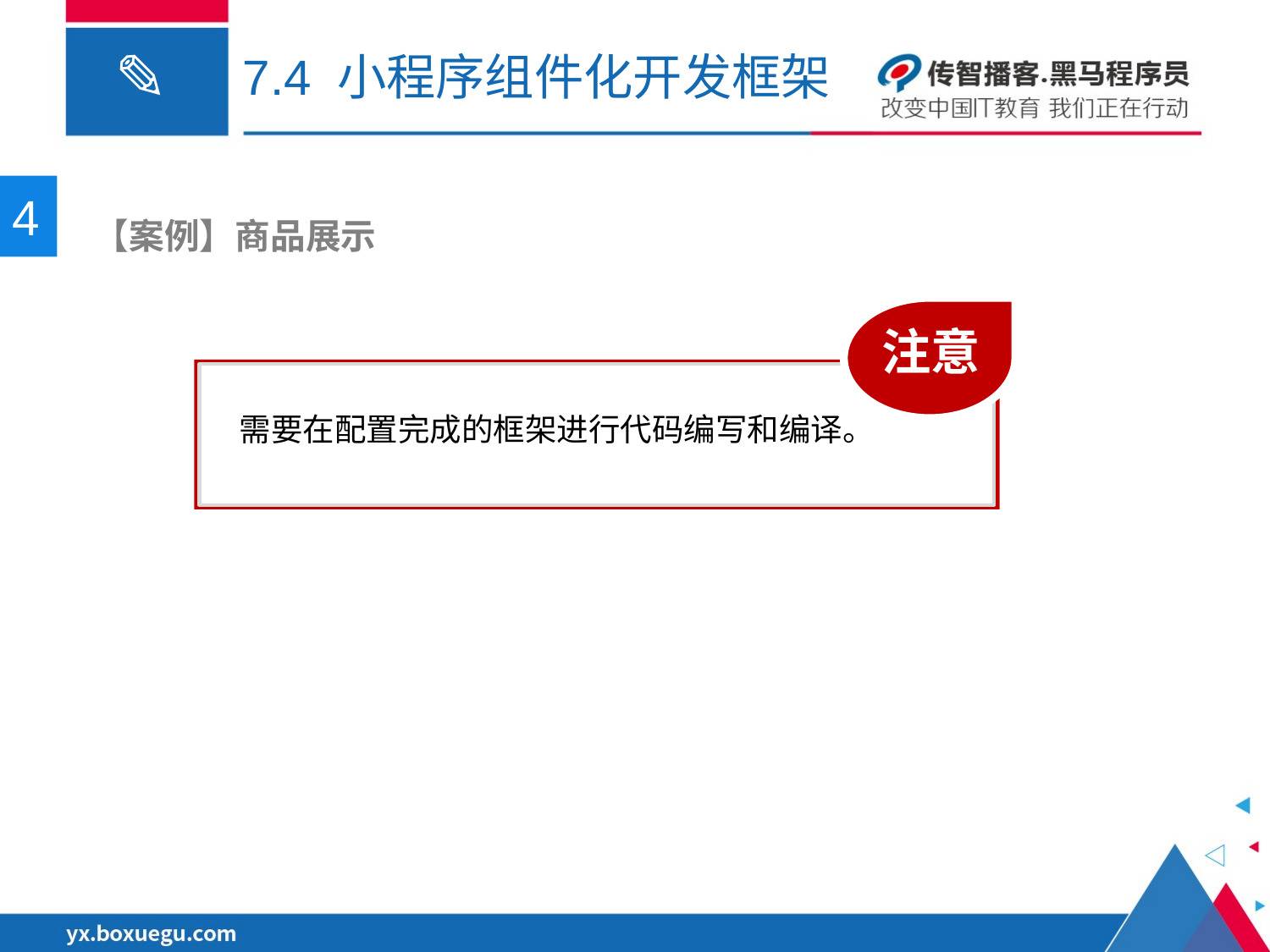

# 7.4 小程序组件化开发框架

4
  【案例】商品展示

注意

需要在配置完成的框架进行代码编写和编译。